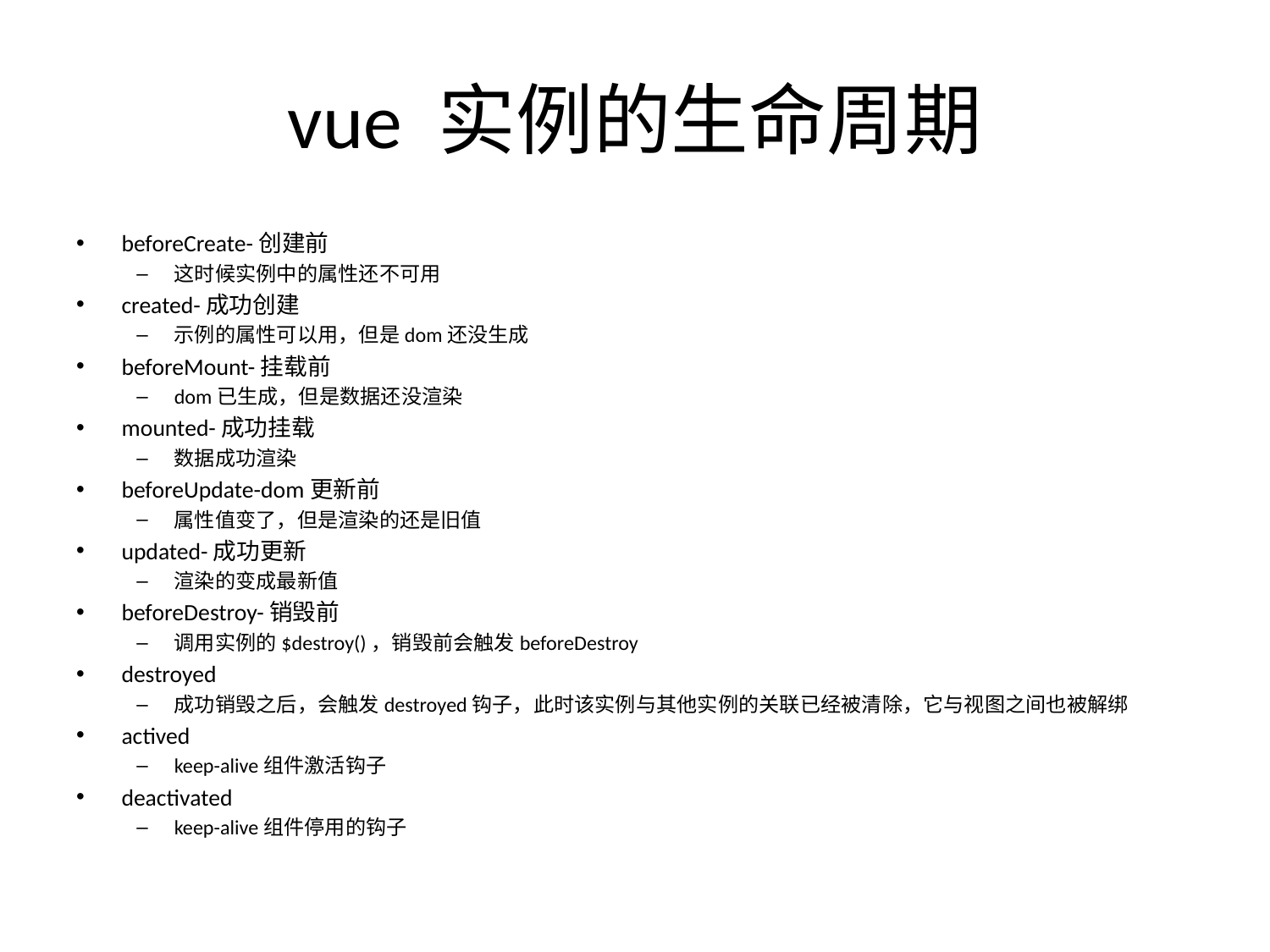

# vue 实例的生命周期
beforeCreate-创建前
这时候实例中的属性还不可用
created-成功创建
示例的属性可以用，但是dom还没生成
beforeMount-挂载前
dom已生成，但是数据还没渲染
mounted-成功挂载
数据成功渲染
beforeUpdate-dom更新前
属性值变了，但是渲染的还是旧值
updated-成功更新
渲染的变成最新值
beforeDestroy-销毁前
调用实例的$destroy()，销毁前会触发beforeDestroy
destroyed
成功销毁之后，会触发destroyed钩子，此时该实例与其他实例的关联已经被清除，它与视图之间也被解绑
actived
keep-alive组件激活钩子
deactivated
keep-alive组件停用的钩子